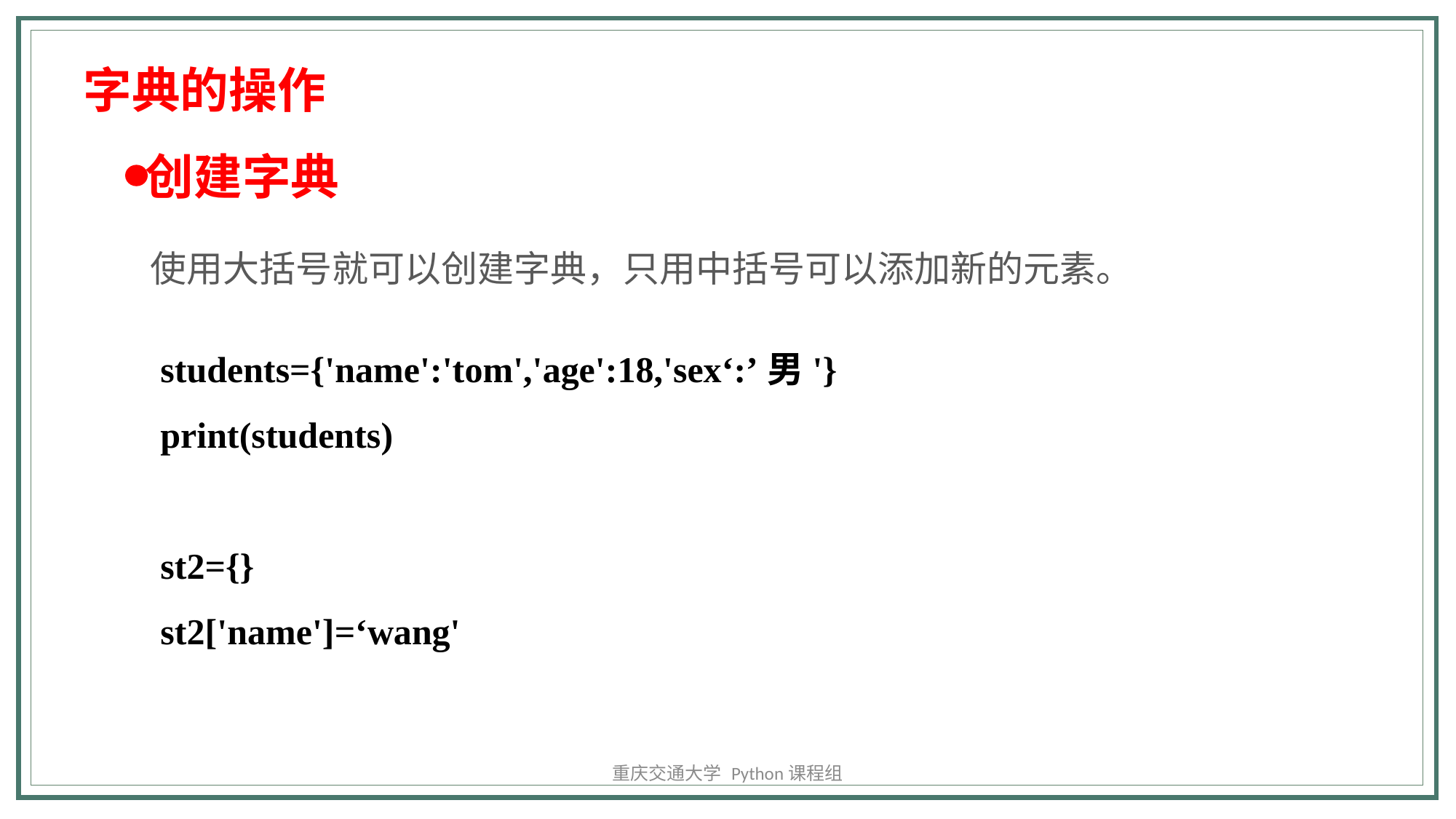

字典的操作
  创建字典

使用大括号就可以创建字典，只用中括号可以添加新的元素。
students={'name':'tom','age':18,'sex‘:’男'}
print(students)

st2={}
st2['name']=‘wang'
重庆交通大学 Python课程组